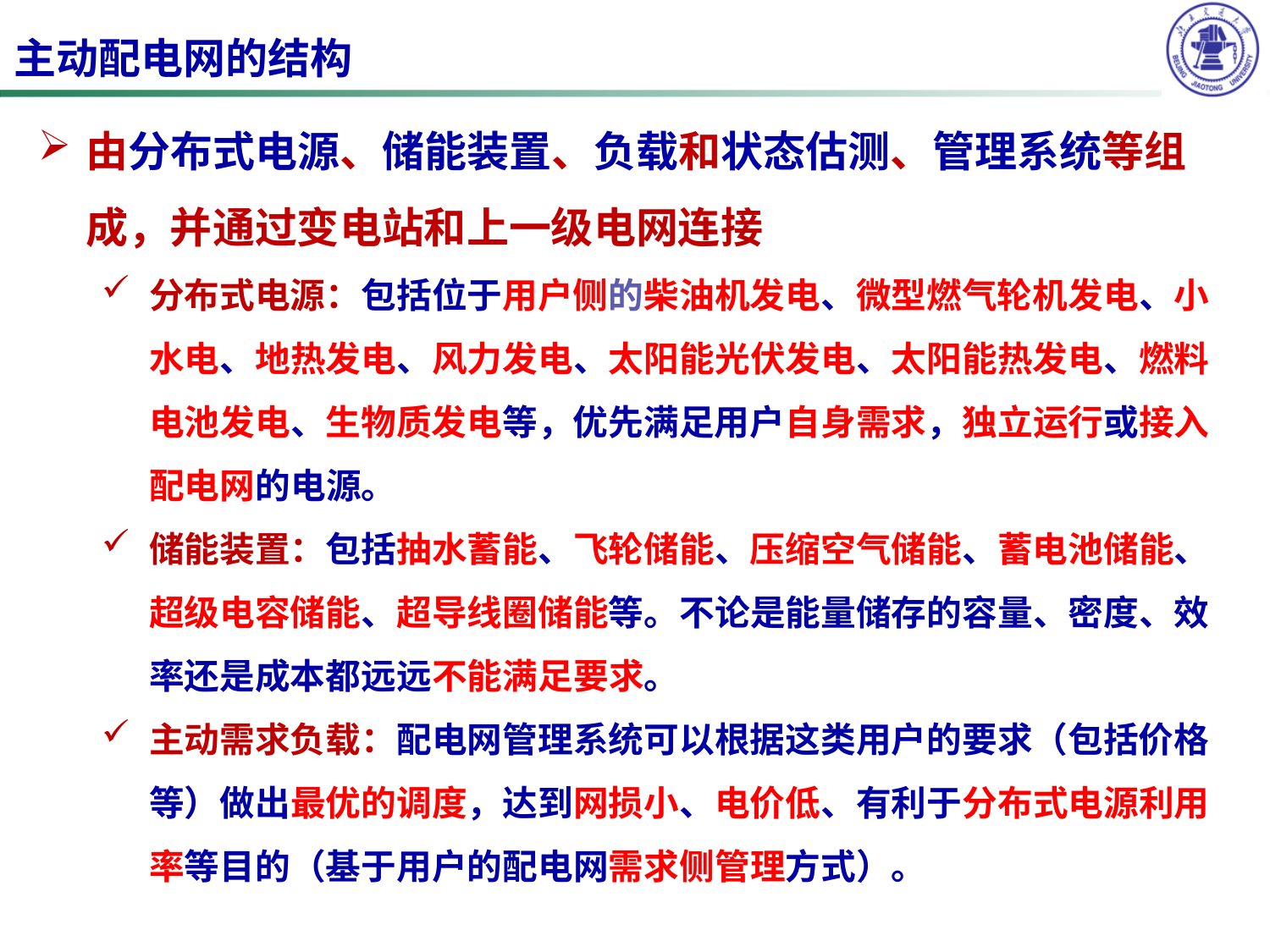

主动配电网的结构
由分布式电源、储能装置、负载和状态估测、管理系统等组成，并通过变电站和上一级电网连接
分布式电源：包括位于用户侧的柴油机发电、微型燃气轮机发电、小水电、地热发电、风力发电、太阳能光伏发电、太阳能热发电、燃料电池发电、生物质发电等，优先满足用户自身需求，独立运行或接入配电网的电源。
储能装置：包括抽水蓄能、飞轮储能、压缩空气储能、蓄电池储能、超级电容储能、超导线圈储能等。不论是能量储存的容量、密度、效率还是成本都远远不能满足要求。
主动需求负载：配电网管理系统可以根据这类用户的要求（包括价格等）做出最优的调度，达到网损小、电价低、有利于分布式电源利用率等目的（基于用户的配电网需求侧管理方式）。